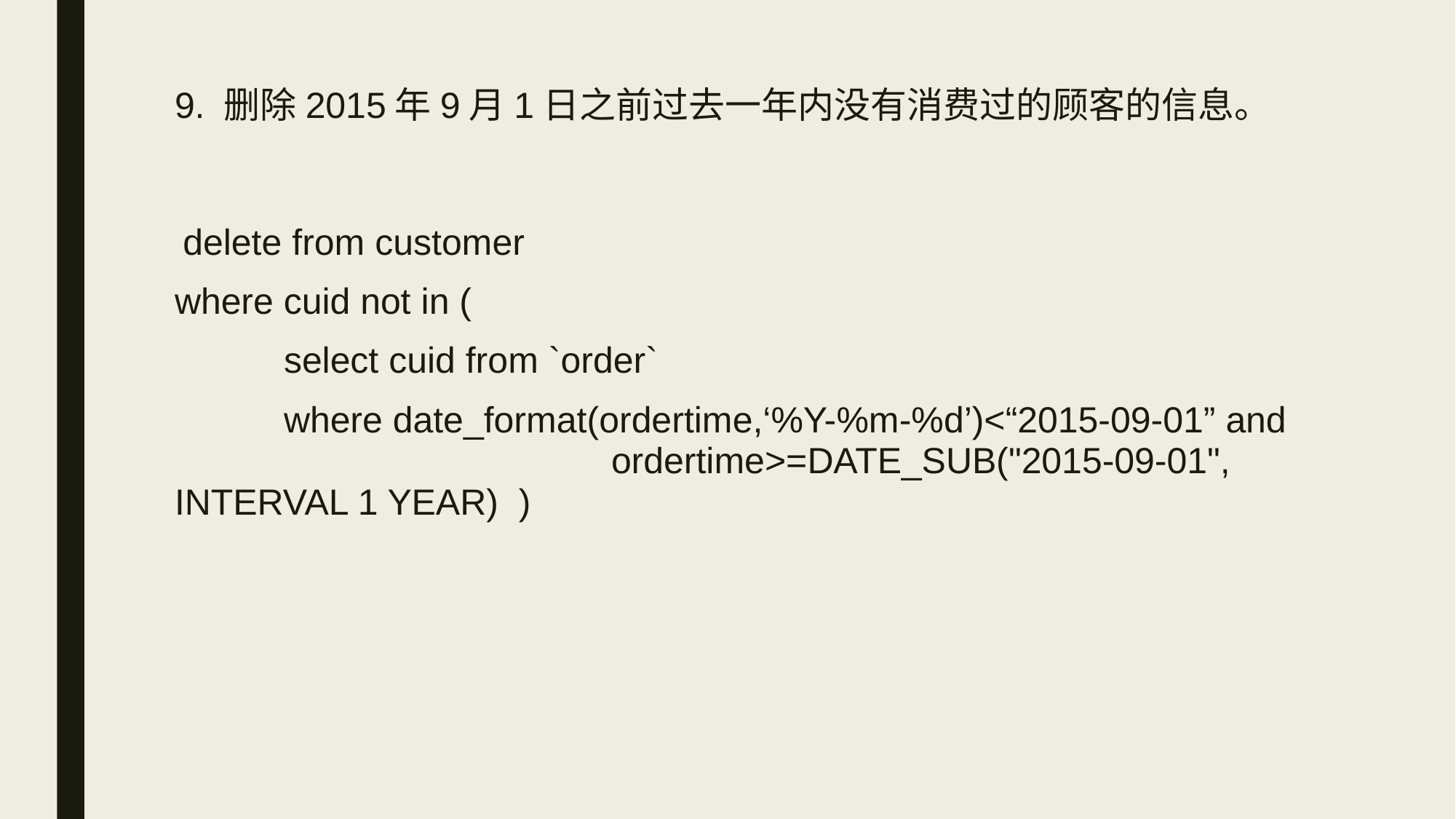

# 9. 删除2015年9月1日之前过去一年内没有消费过的顾客的信息。
 delete from customer
where cuid not in (
	select cuid from `order`
	where date_format(ordertime,‘%Y-%m-%d’)<“2015-09-01” and 				ordertime>=DATE_SUB("2015-09-01", INTERVAL 1 YEAR)  )